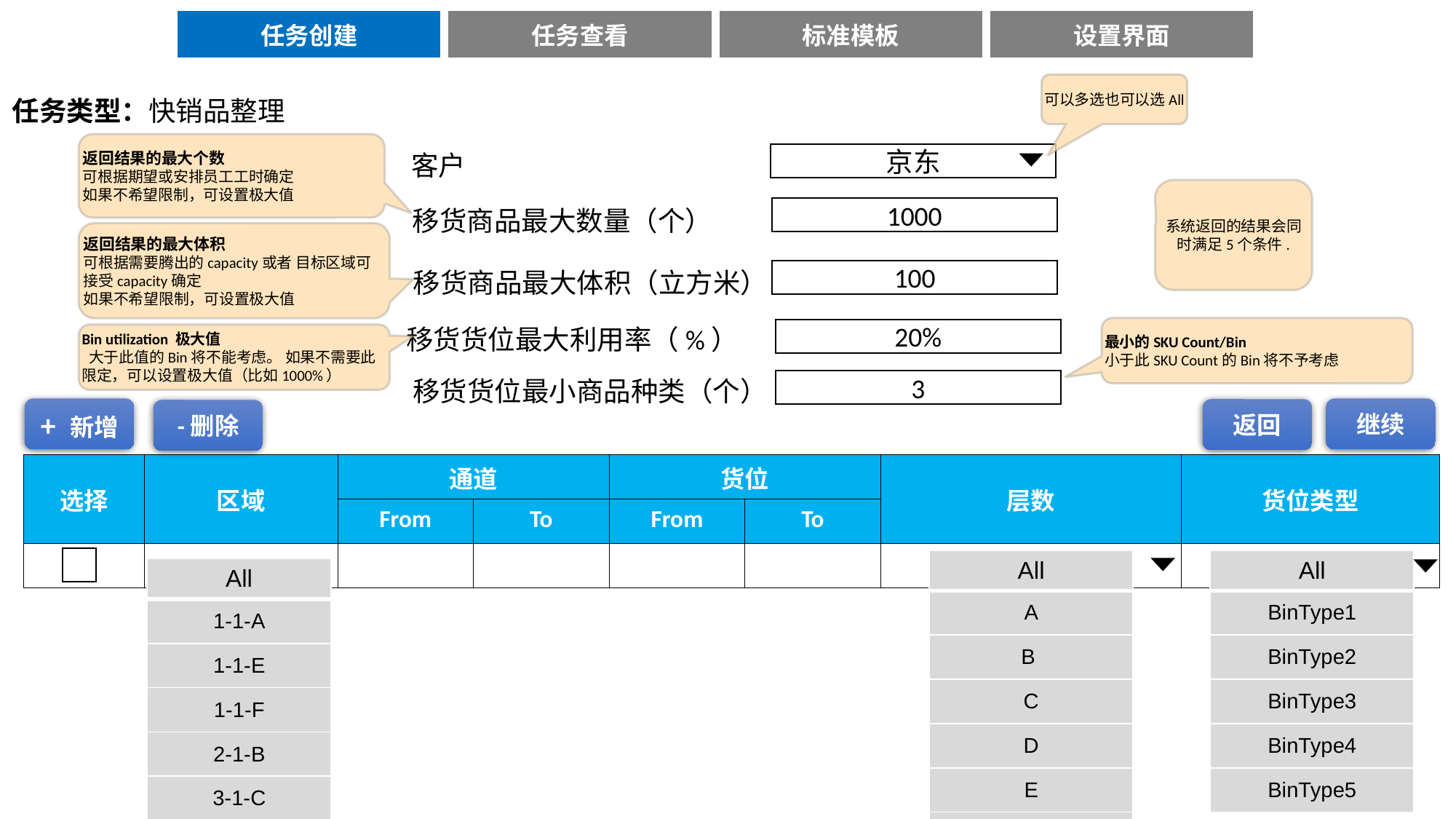

| 任务创建 | 任务查看 | 标准模板 | 设置界面 |
| --- | --- | --- | --- |
可以多选也可以选All
任务类型：快销品整理
返回结果的最大个数
可根据期望或安排员工工时确定
如果不希望限制，可设置极大值
客户
京东

系统返回的结果会同时满足5个条件.
移货商品最大数量（个）
1000
返回结果的最大体积
可根据需要腾出的capacity或者 目标区域可接受capacity确定
如果不希望限制，可设置极大值
移货商品最大体积（立方米）
100
移货货位最大利用率（%）
最小的SKU Count/Bin
小于此SKU Count的Bin将不予考虑
20%
Bin utilization 极大值
 大于此值的Bin将不能考虑。 如果不需要此限定，可以设置极大值（比如1000%）
移货货位最小商品种类（个）
3
+ 新增
继续
返回
-删除
| 选择 | 区域 | 通道 |  | 货位 |  | 层数 | 货位类型 |
| --- | --- | --- | --- | --- | --- | --- | --- |
|  |  | From | To | From | To |  |  |
|  |  |  |  |  |  |  |  |

| All |
| --- |
| A |
| B |
| C |
| D |
| E |
| F |
| G |
| H |
| All |
| --- |
| BinType1 |
| BinType2 |
| BinType3 |
| BinType4 |
| BinType5 |
| All |
| --- |
| 1-1-A |
| 1-1-E |
| 1-1-F |
| 2-1-B |
| 3-1-C |
| 4-1-D |
| 4-2-H |
| 4-3-W |